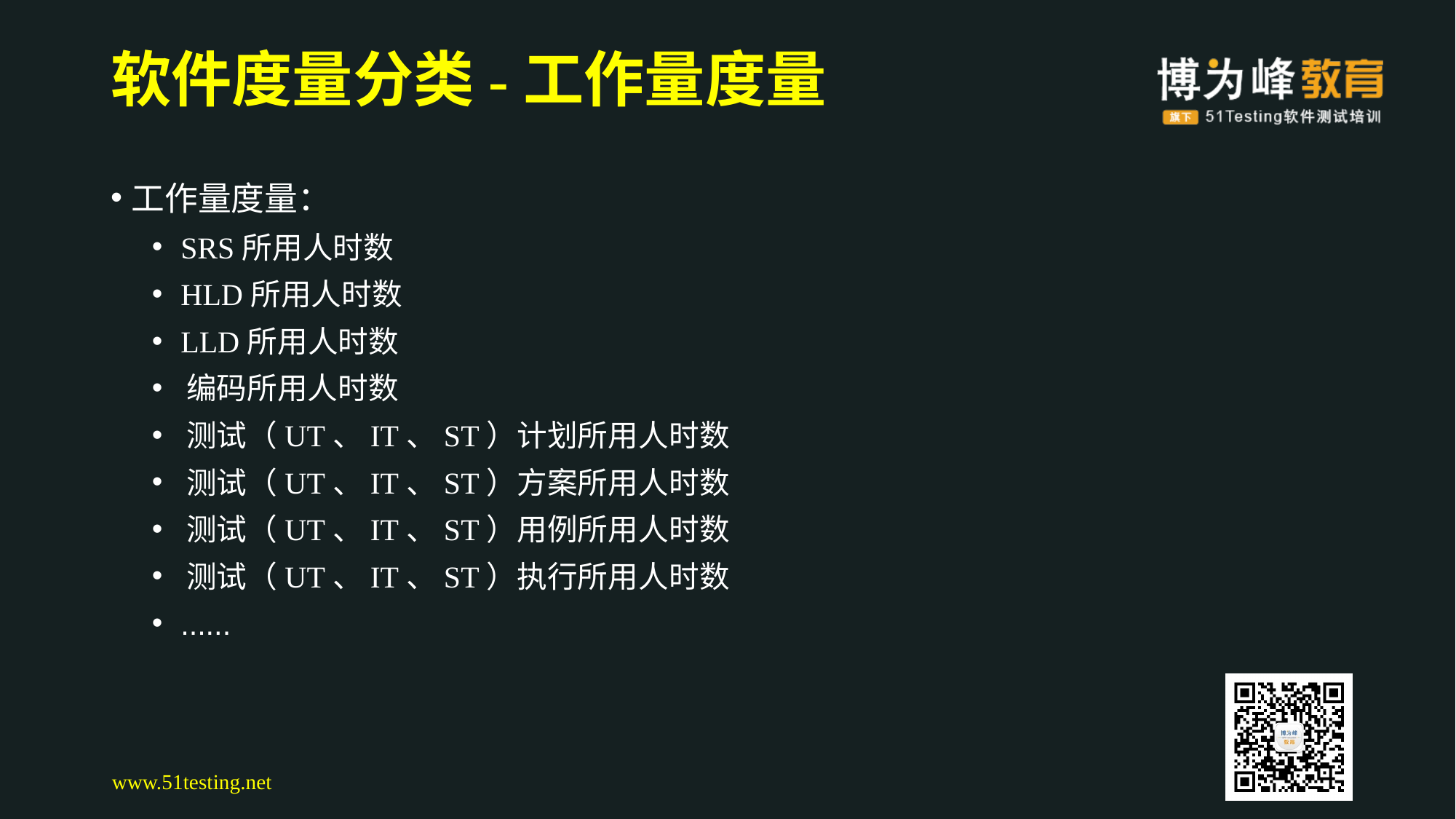

# 软件度量分类-工作量度量
工作量度量：
 SRS所用人时数
 HLD所用人时数
 LLD所用人时数
 编码所用人时数
 测试（UT、IT、ST）计划所用人时数
 测试（UT、IT、ST）方案所用人时数
 测试（UT、IT、ST）用例所用人时数
 测试（UT、IT、ST）执行所用人时数
 ......